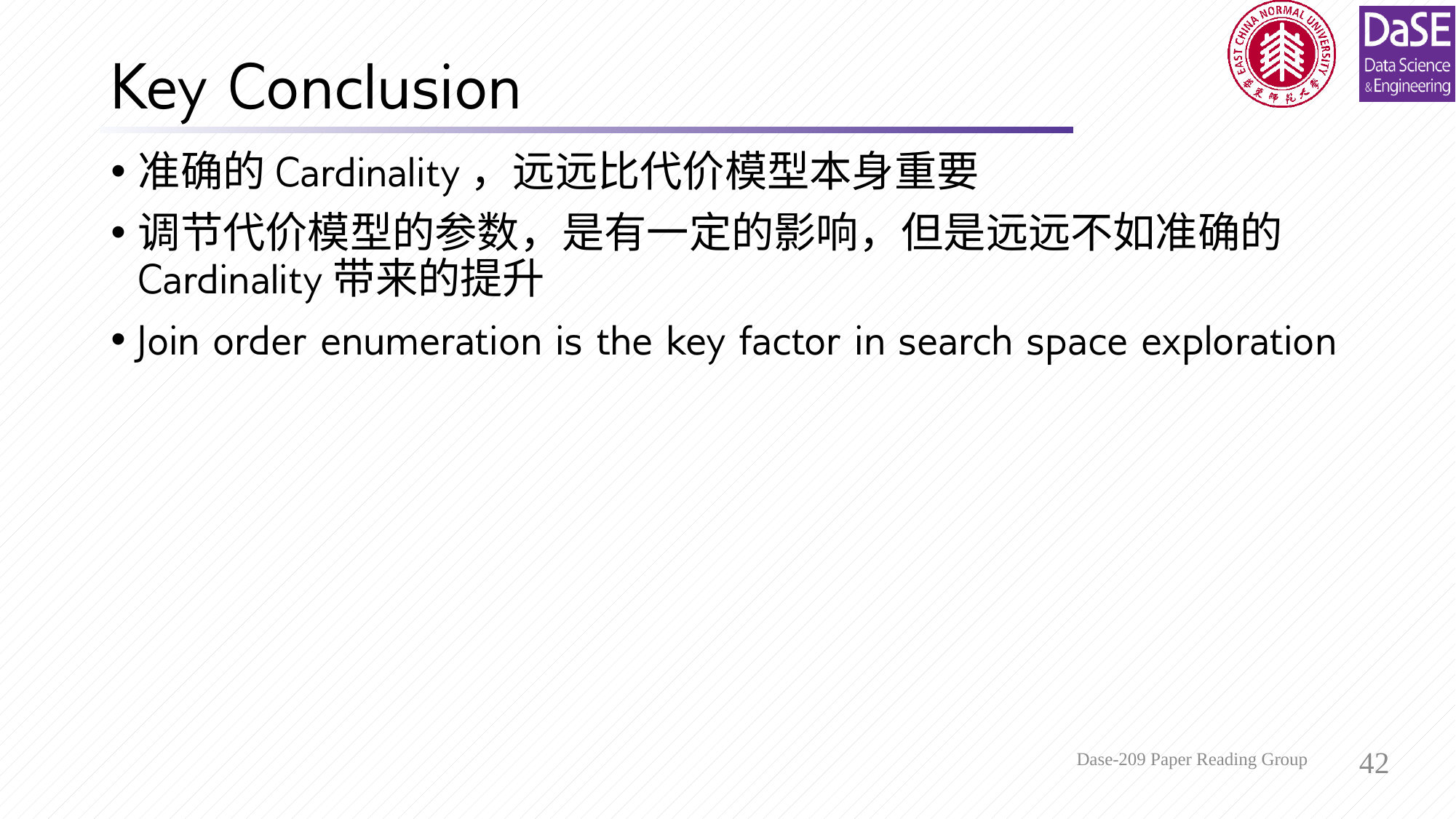

# Key Conclusion
准确的Cardinality，远远比代价模型本身重要
调节代价模型的参数，是有一定的影响，但是远远不如准确的Cardinality带来的提升
Join order enumeration is the key factor in search space exploration

Dase-209 Paper Reading Group